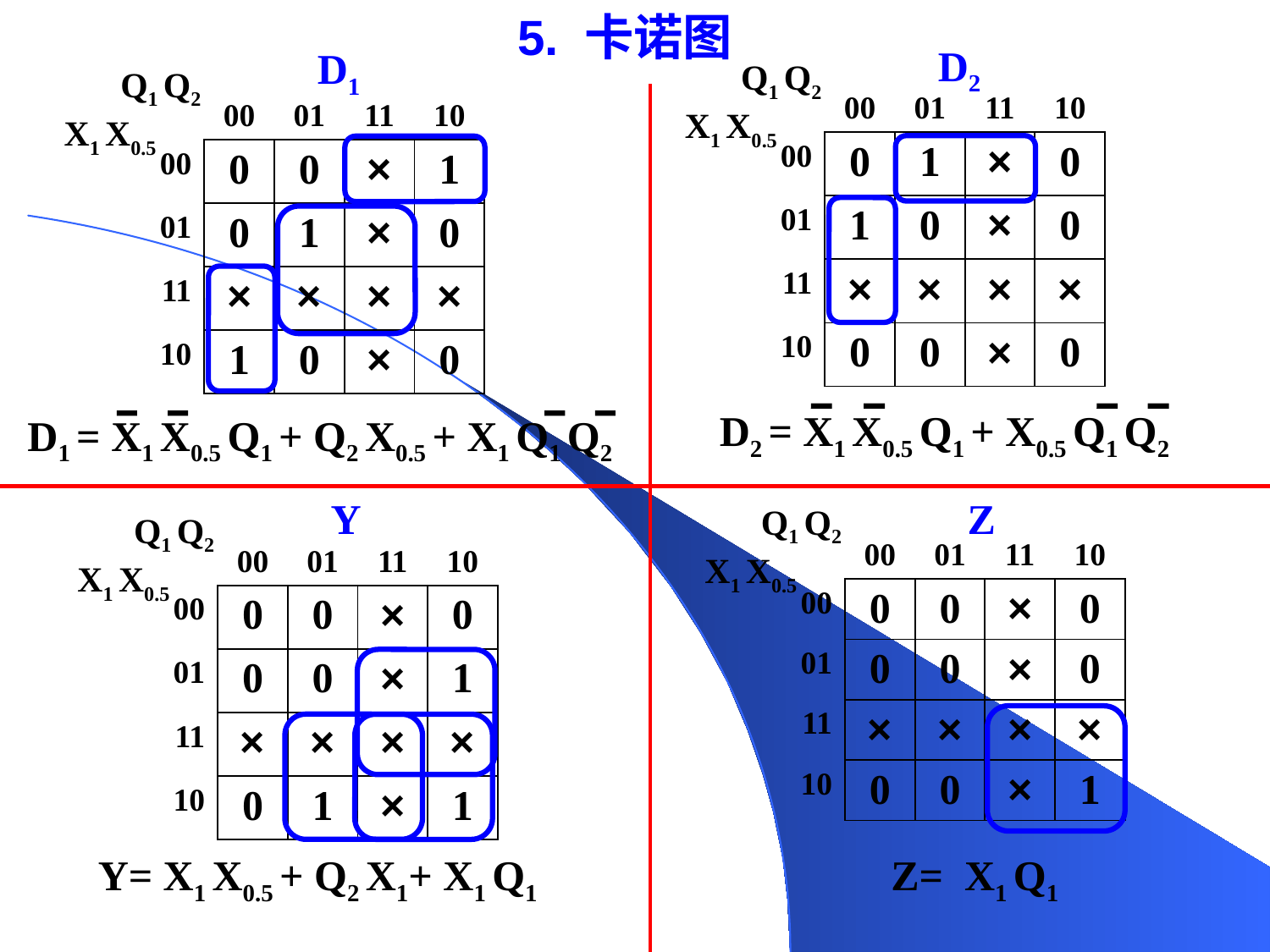

5. 卡诺图
D2
Q1 Q2
X1 X0.5
D1
Q1 Q2
X1 X0.5
|  | 00 | 01 | 11 | 10 |
| --- | --- | --- | --- | --- |
| 00 | 0 | 1 | × | 0 |
| 01 | 1 | 0 | × | 0 |
| 11 | × | × | × | × |
| 10 | 0 | 0 | × | 0 |
|  | 00 | 01 | 11 | 10 |
| --- | --- | --- | --- | --- |
| 00 | 0 | 0 | × | 1 |
| 01 | 0 | 1 | × | 0 |
| 11 | × | × | × | × |
| 10 | 1 | 0 | × | 0 |

D2 = X1 X0.5 Q1 + X0.5 Q1 Q2

D1 = X1 X0.5 Q1 + Q2 X0.5 + X1 Q1 Q2

Y
Q1 Q2
X1 X0.5
Z
Q1 Q2
X1 X0.5
|  | 00 | 01 | 11 | 10 |
| --- | --- | --- | --- | --- |
| 00 | 0 | 0 | × | 0 |
| 01 | 0 | 0 | × | 0 |
| 11 | × | × | × | × |
| 10 | 0 | 0 | × | 1 |
|  | 00 | 01 | 11 | 10 |
| --- | --- | --- | --- | --- |
| 00 | 0 | 0 | × | 0 |
| 01 | 0 | 0 | × | 1 |
| 11 | × | × | × | × |
| 10 | 0 | 1 | × | 1 |

Y= X1 X0.5 + Q2 X1+ X1 Q1
Z=  X1 Q1